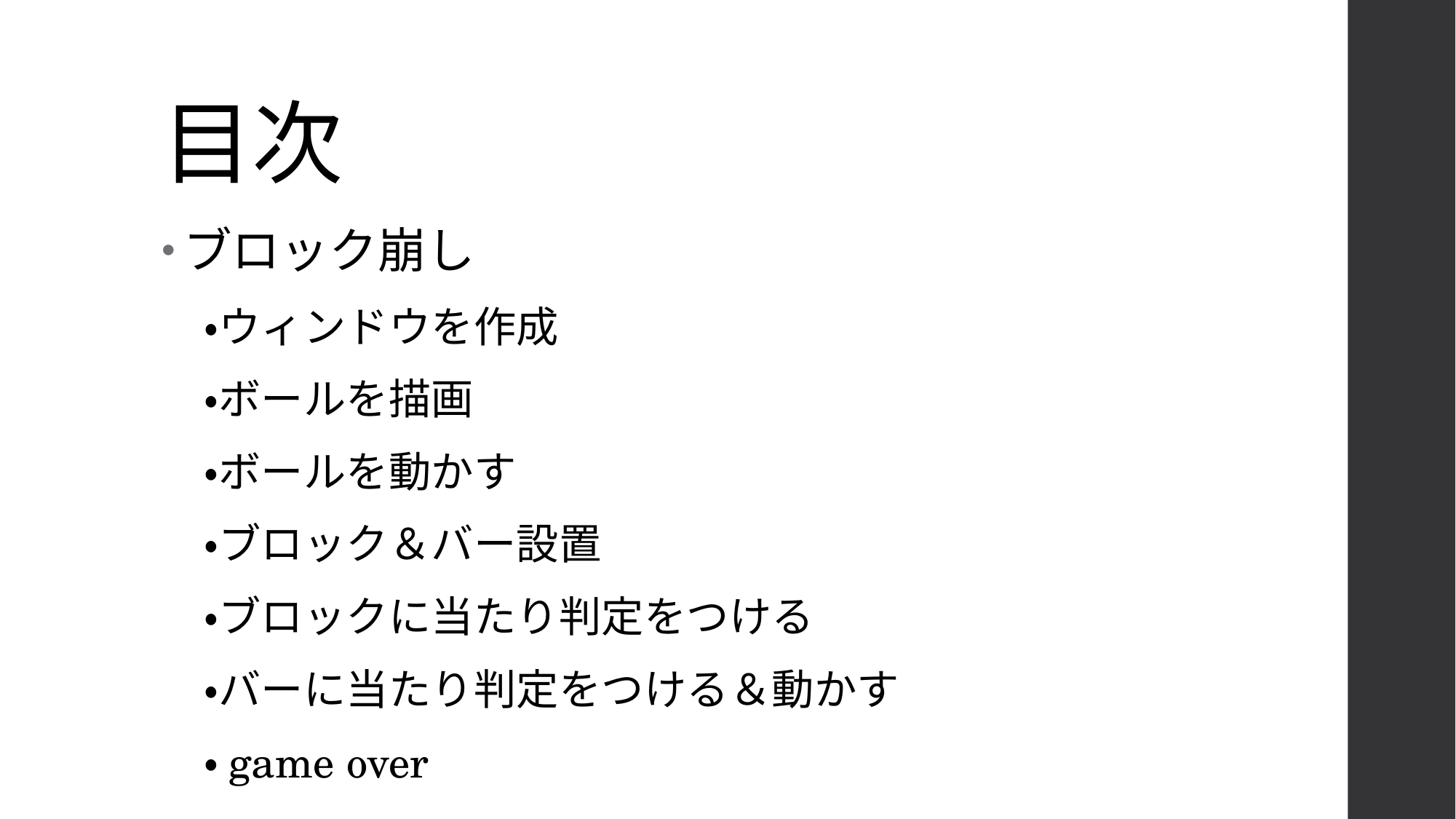

# 目次
ブロック崩し
　・ウィンドウを作成
　・ボールを描画
　・ボールを動かす
　・ブロック＆バー設置
　・ブロックに当たり判定をつける
　・バーに当たり判定をつける＆動かす
　・game over